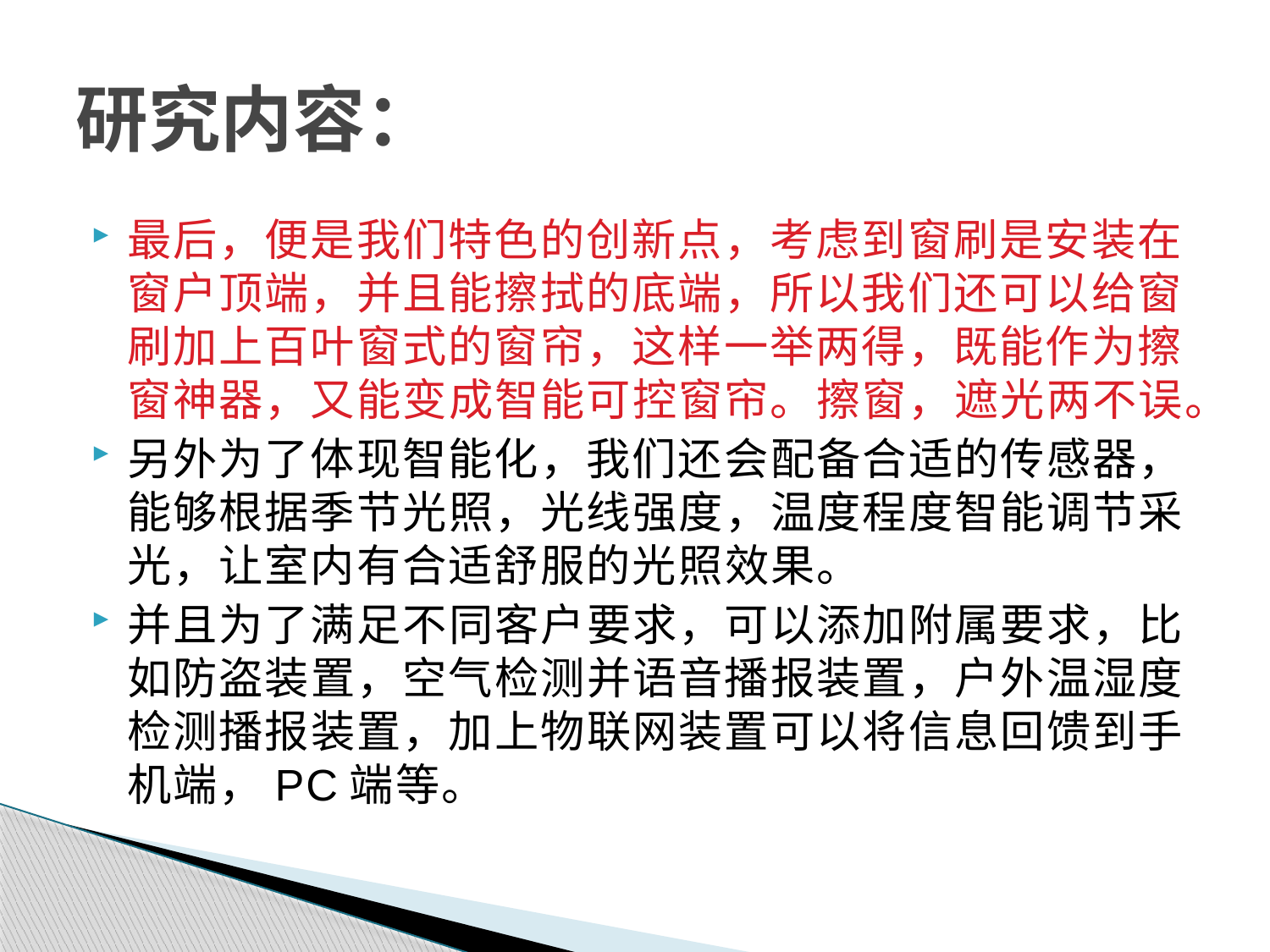

# 研究内容：
最后，便是我们特色的创新点，考虑到窗刷是安装在窗户顶端，并且能擦拭的底端，所以我们还可以给窗刷加上百叶窗式的窗帘，这样一举两得，既能作为擦窗神器，又能变成智能可控窗帘。擦窗，遮光两不误。
另外为了体现智能化，我们还会配备合适的传感器，能够根据季节光照，光线强度，温度程度智能调节采光，让室内有合适舒服的光照效果。
并且为了满足不同客户要求，可以添加附属要求，比如防盗装置，空气检测并语音播报装置，户外温湿度检测播报装置，加上物联网装置可以将信息回馈到手机端，PC端等。